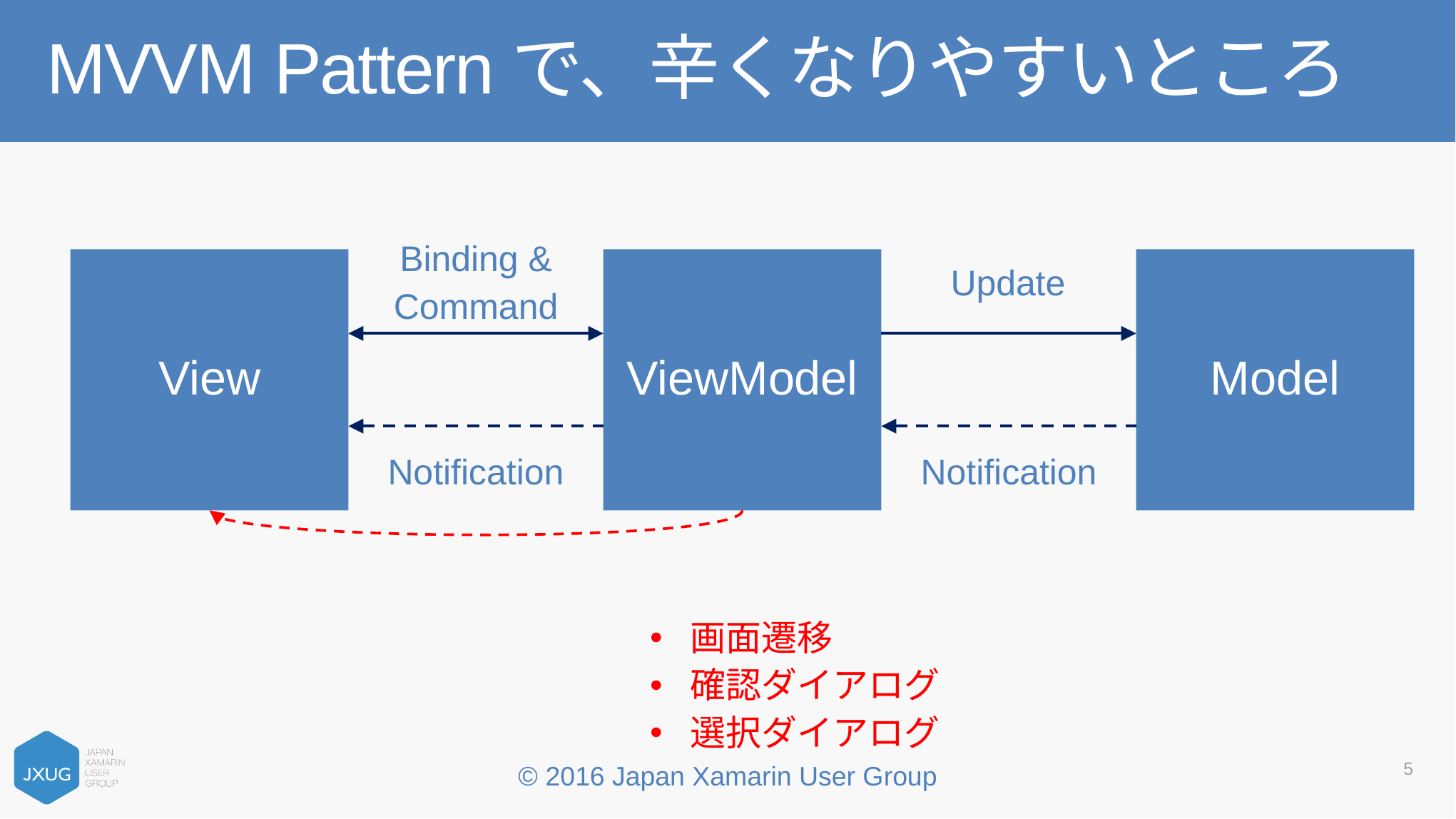

# MVVM Patternで、辛くなりやすいところ
Binding &
Command
Update
View
ViewModel
Model
Notification
Notification
画面遷移
確認ダイアログ
選択ダイアログ
5